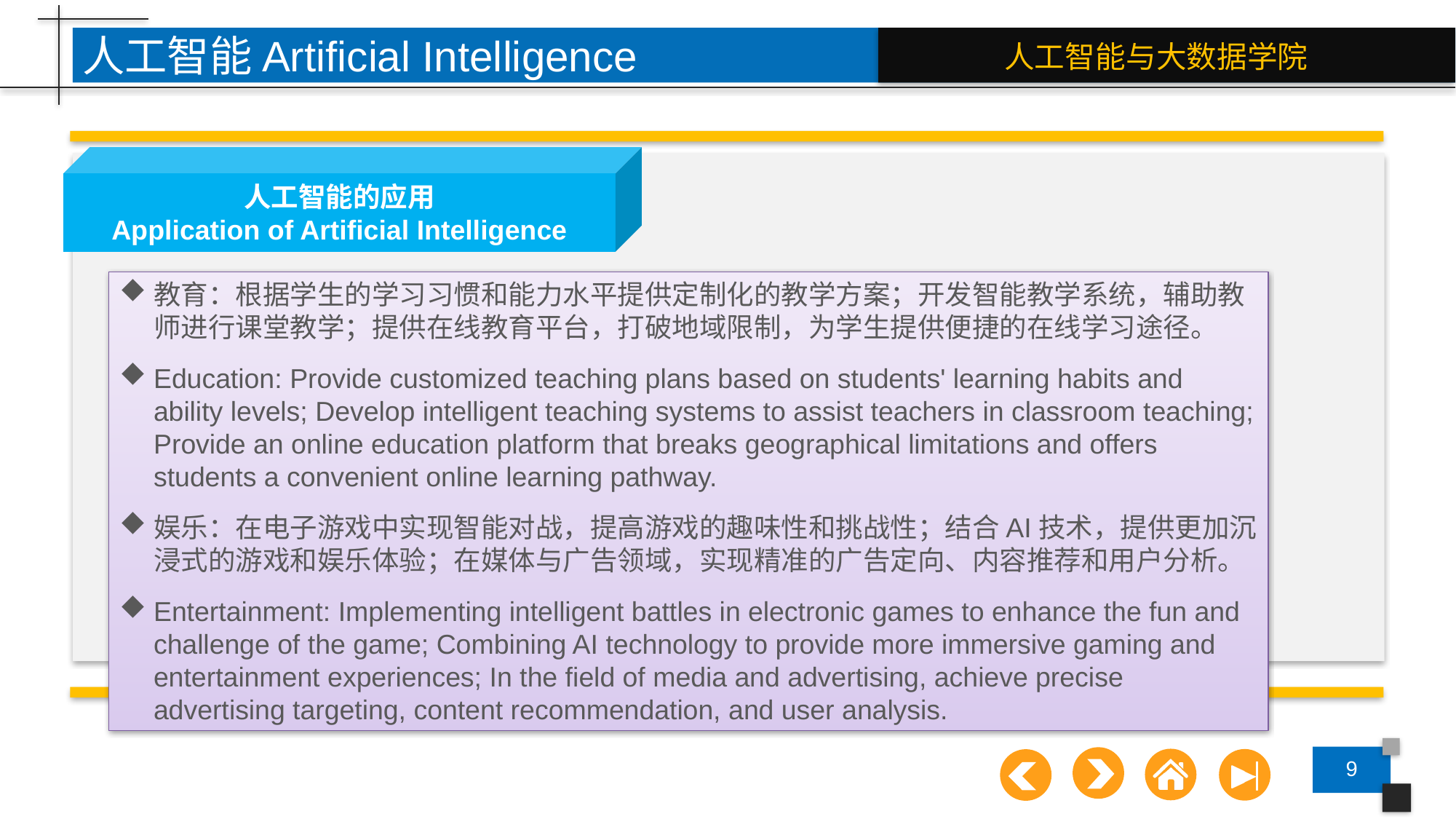

人工智能Artificial Intelligence
人工智能的应用
Application of Artificial Intelligence
教育：根据学生的学习习惯和能力水平提供定制化的教学方案；开发智能教学系统，辅助教师进行课堂教学；提供在线教育平台，打破地域限制，为学生提供便捷的在线学习途径。
Education: Provide customized teaching plans based on students' learning habits and ability levels; Develop intelligent teaching systems to assist teachers in classroom teaching; Provide an online education platform that breaks geographical limitations and offers students a convenient online learning pathway.
娱乐：在电子游戏中实现智能对战，提高游戏的趣味性和挑战性；结合AI技术，提供更加沉浸式的游戏和娱乐体验；在媒体与广告领域，实现精准的广告定向、内容推荐和用户分析。
Entertainment: Implementing intelligent battles in electronic games to enhance the fun and challenge of the game; Combining AI technology to provide more immersive gaming and entertainment experiences; In the field of media and advertising, achieve precise advertising targeting, content recommendation, and user analysis.